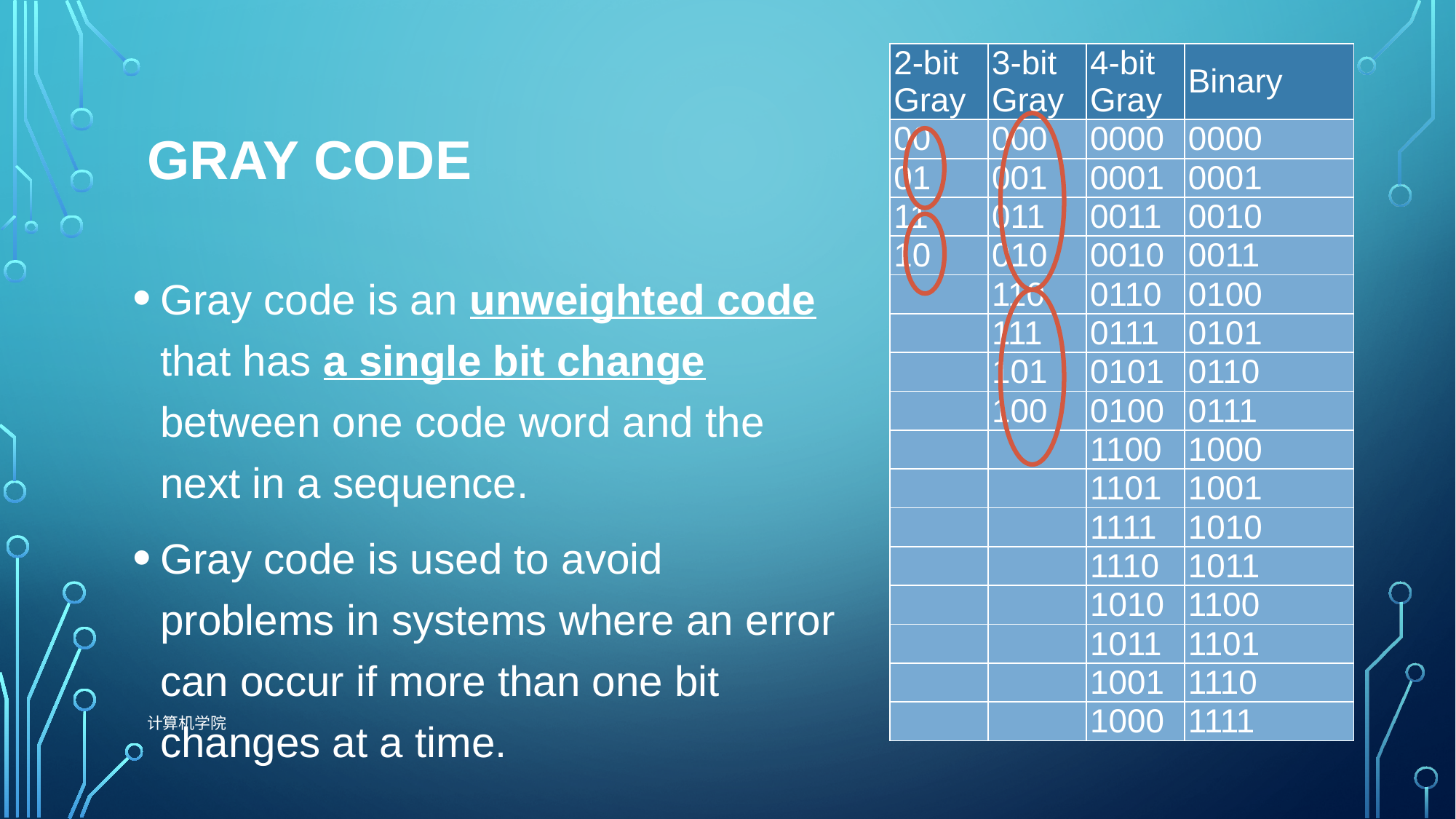

| 2-bit Gray | 3-bit Gray | 4-bit Gray | Binary |
| --- | --- | --- | --- |
| 00 | 000 | 0000 | 0000 |
| 01 | 001 | 0001 | 0001 |
| 11 | 011 | 0011 | 0010 |
| 10 | 010 | 0010 | 0011 |
|  | 110 | 0110 | 0100 |
|  | 111 | 0111 | 0101 |
|  | 101 | 0101 | 0110 |
|  | 100 | 0100 | 0111 |
|  |  | 1100 | 1000 |
|  |  | 1101 | 1001 |
|  |  | 1111 | 1010 |
|  |  | 1110 | 1011 |
|  |  | 1010 | 1100 |
|  |  | 1011 | 1101 |
|  |  | 1001 | 1110 |
|  |  | 1000 | 1111 |
# Gray code

Gray code is an unweighted code that has a single bit change between one code word and the next in a sequence.
Gray code is used to avoid problems in systems where an error can occur if more than one bit changes at a time.

58
计算机学院
9/29/2021